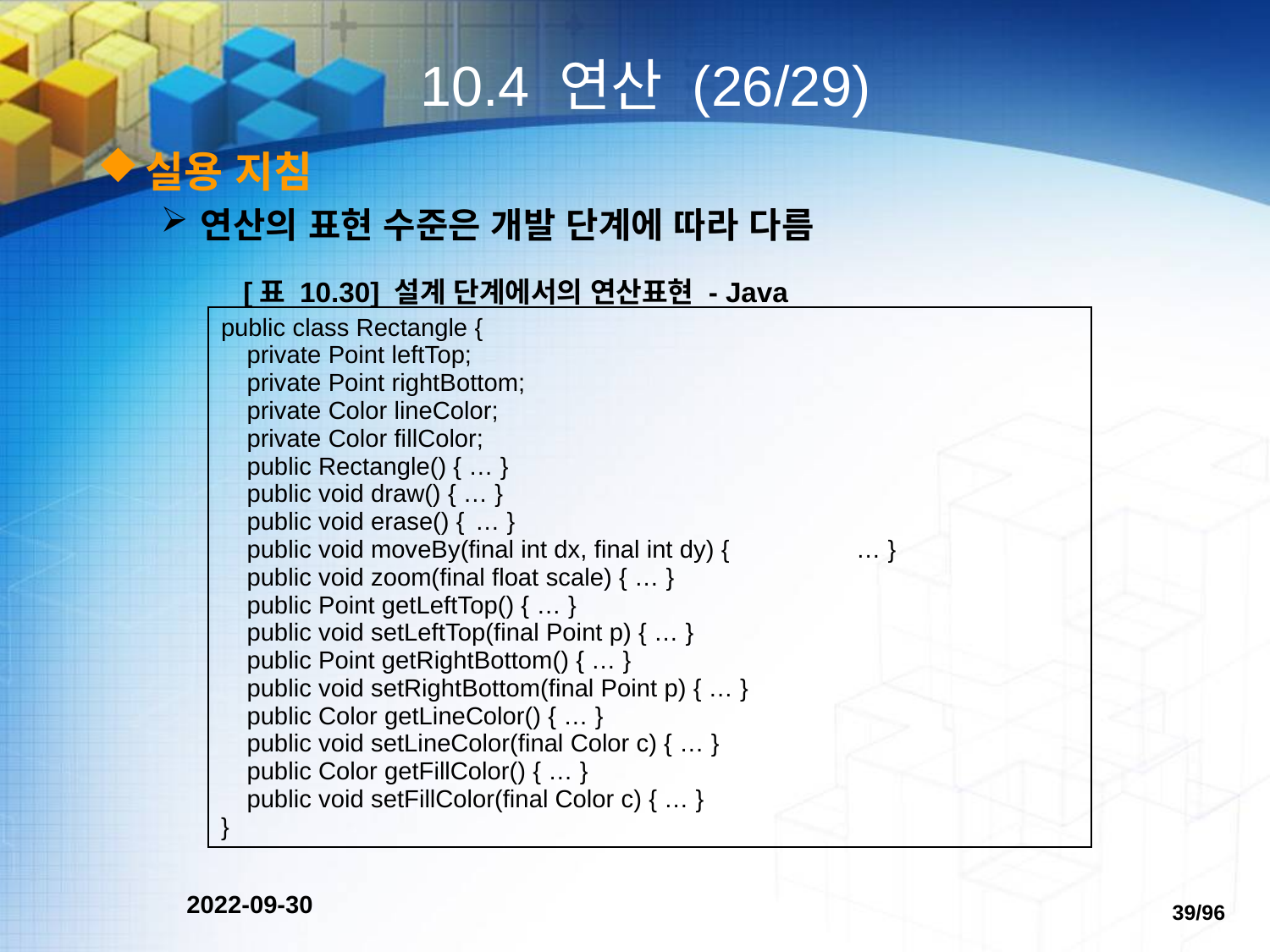

# 10.4 연산 (26/29)
실용 지침
연산의 표현 수준은 개발 단계에 따라 다름
[표 10.30] 설계 단계에서의 연산표현 - Java
| public class Rectangle { private Point leftTop; private Point rightBottom; private Color lineColor; private Color fillColor; public Rectangle() { … } public void draw() { … } public void erase() { … } public void moveBy(final int dx, final int dy) { … } public void zoom(final float scale) { … } public Point getLeftTop() { … } public void setLeftTop(final Point p) { … } public Point getRightBottom() { … } public void setRightBottom(final Point p) { … } public Color getLineColor() { … } public void setLineColor(final Color c) { … } public Color getFillColor() { … } public void setFillColor(final Color c) { … } } |
| --- |
39/96
2022-09-30